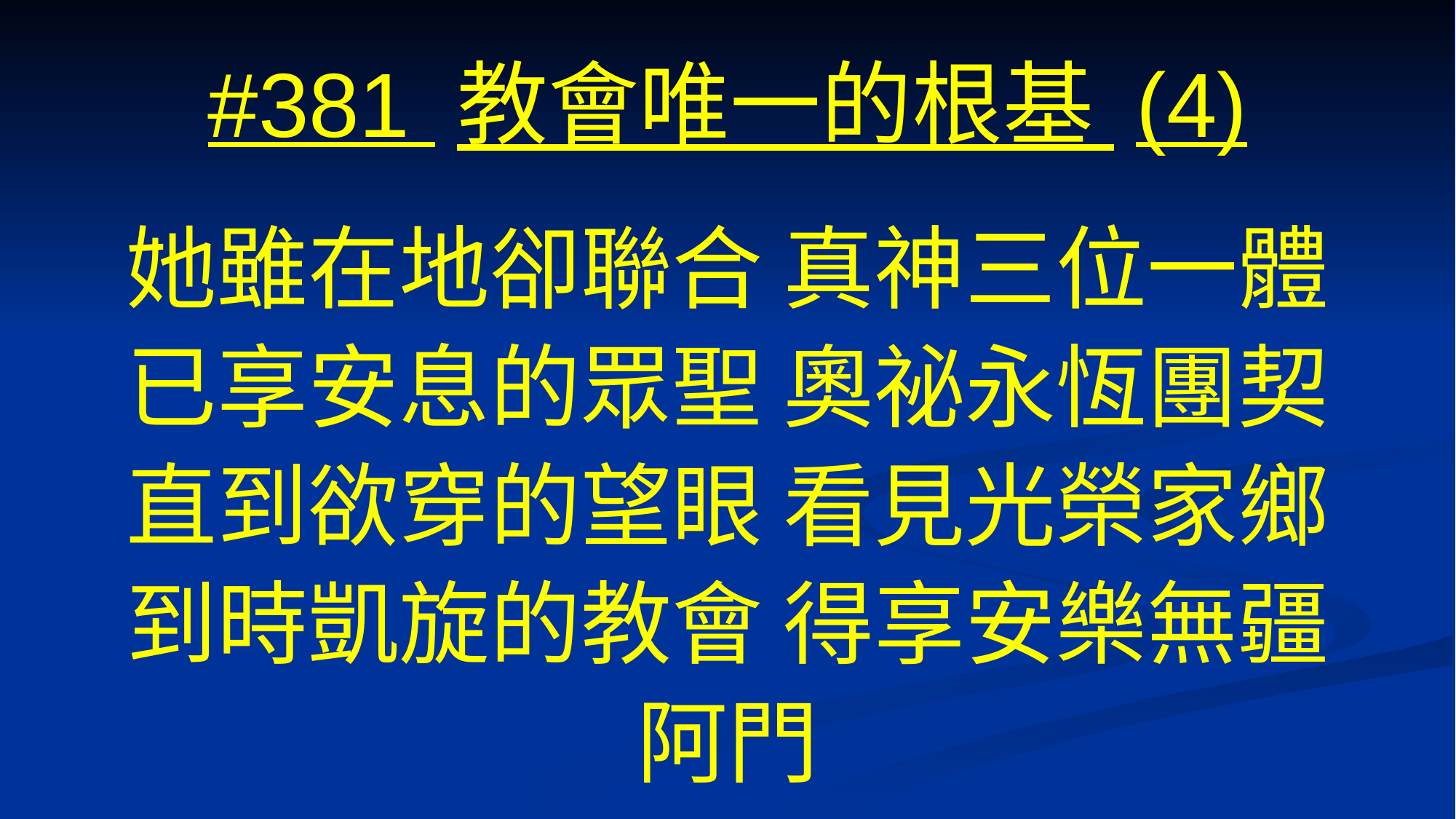

# #381 教會唯一的根基 (4)
她雖在地卻聯合 真神三位一體
已享安息的眾聖 奧祕永恆團契
直到欲穿的望眼 看見光榮家鄉
到時凱旋的教會 得享安樂無疆
阿門